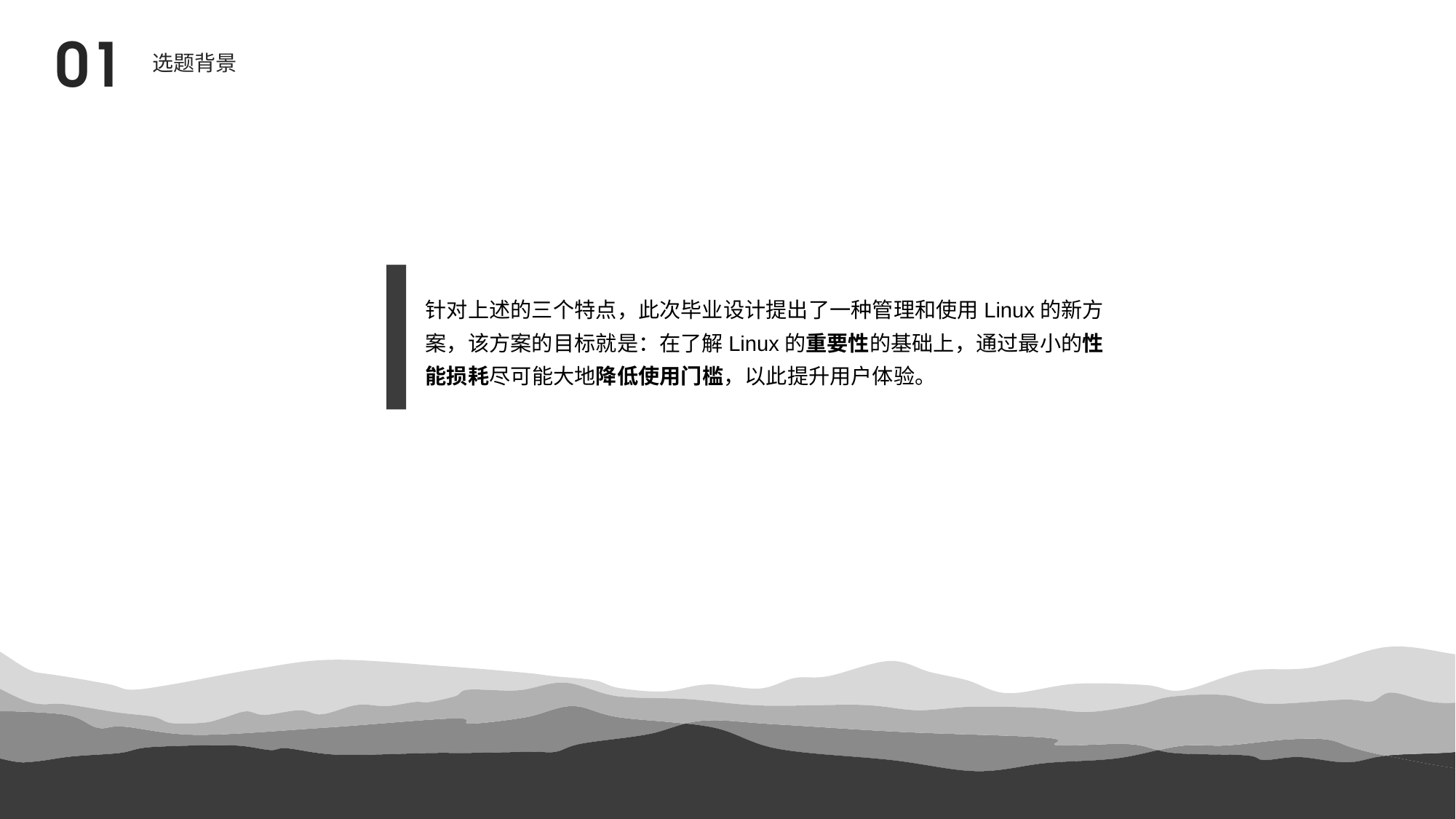

01
选题背景

针对上述的三个特点，此次毕业设计提出了一种管理和使用Linux的新方案，该方案的目标就是：在了解Linux的重要性的基础上，通过最小的性能损耗尽可能大地降低使用门槛，以此提升用户体验。